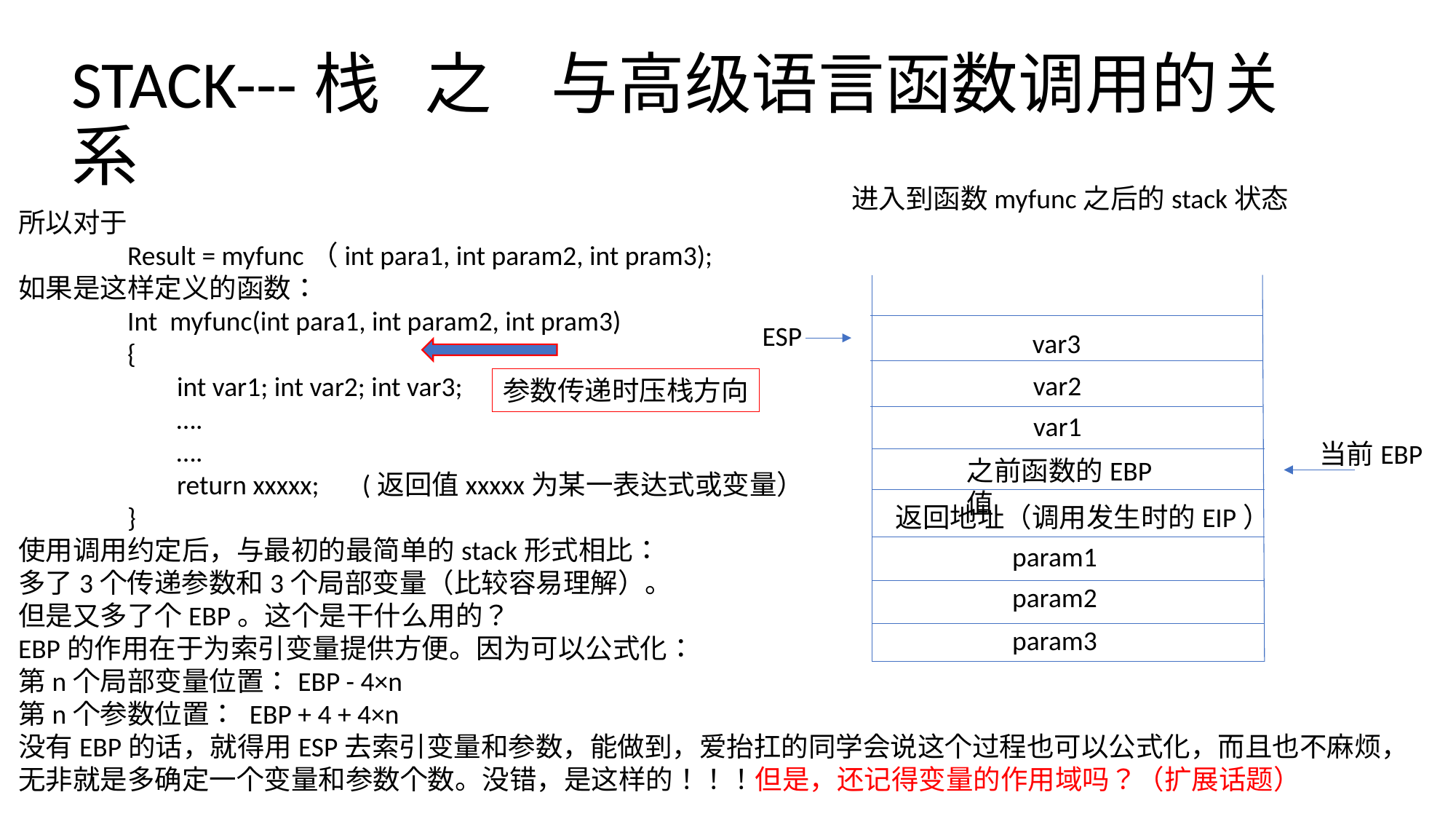

# STACK---栈   之    与高级语言函数调用的关系

所以对于
	Result = myfunc（int para1, int param2, int pram3);
如果是这样定义的函数：
Int  myfunc(int para1, int param2, int pram3)
{
        int var1; int var2; int var3;
        ….
        ….
        return xxxxx;       (返回值xxxxx为某一表达式或变量）
}
使用调用约定后，与最初的最简单的stack形式相比：
多了3个传递参数和3个局部变量（比较容易理解）。
但是又多了个EBP。这个是干什么用的？
EBP的作用在于为索引变量提供方便。因为可以公式化：
第n个局部变量位置：EBP - 4×n
第n个参数位置： EBP + 4 + 4×n
没有EBP的话，就得用ESP去索引变量和参数，能做到，爱抬扛的同学会说这个过程也可以公式化，而且也不麻烦，无非就是多确定一个变量和参数个数。没错，是这样的！！！但是，还记得变量的作用域吗？（扩展话题）
进入到函数myfunc之后的stack状态
ESP
var3

var2
参数传递时压栈方向
var1
当前EBP
之前函数的EBP值
返回地址（调用发生时的EIP）
param1
param2
param3